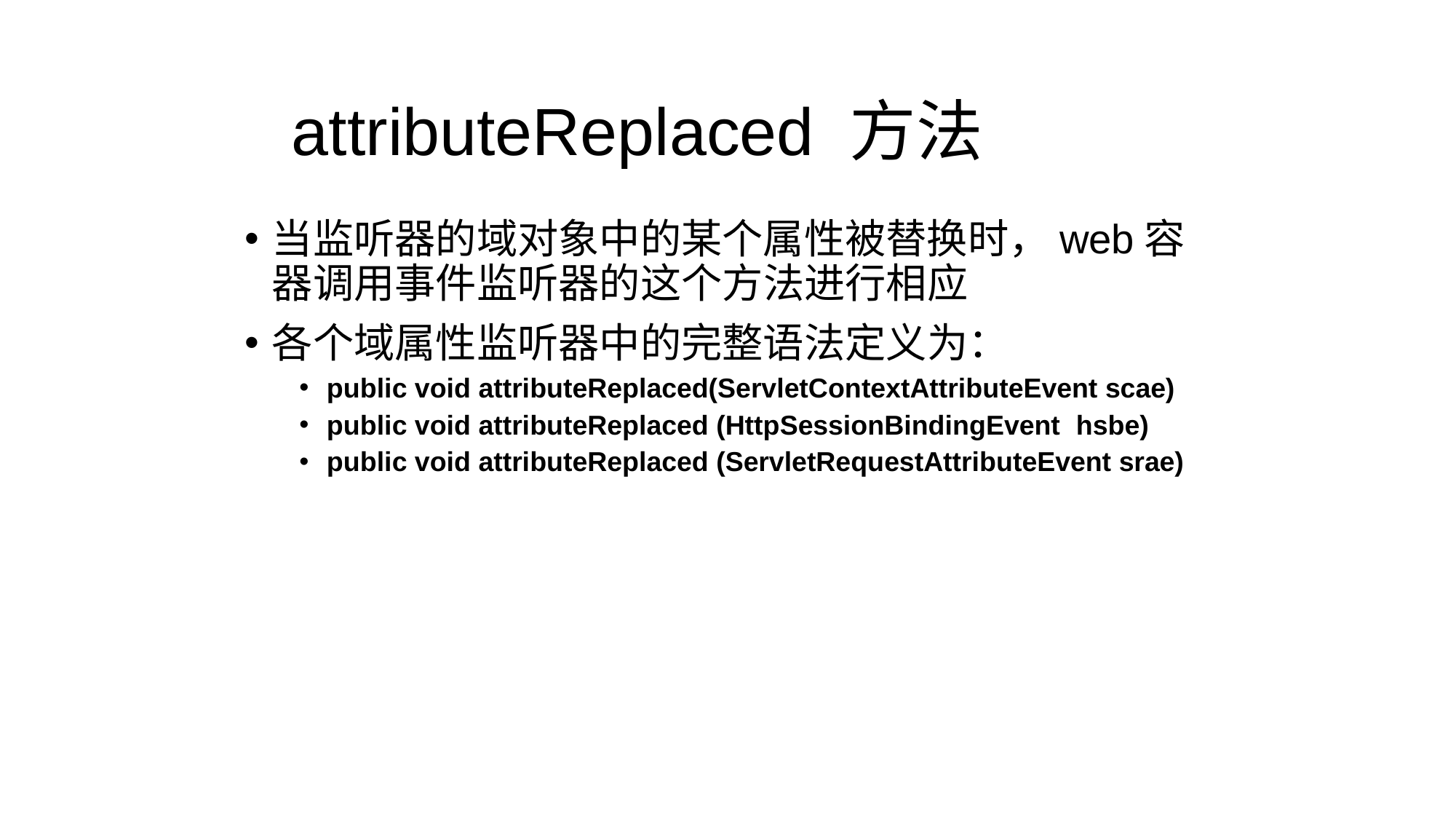

# attributeReplaced 方法
当监听器的域对象中的某个属性被替换时，web容器调用事件监听器的这个方法进行相应
各个域属性监听器中的完整语法定义为：
public void attributeReplaced(ServletContextAttributeEvent scae)
public void attributeReplaced (HttpSessionBindingEvent  hsbe)
public void attributeReplaced (ServletRequestAttributeEvent srae)